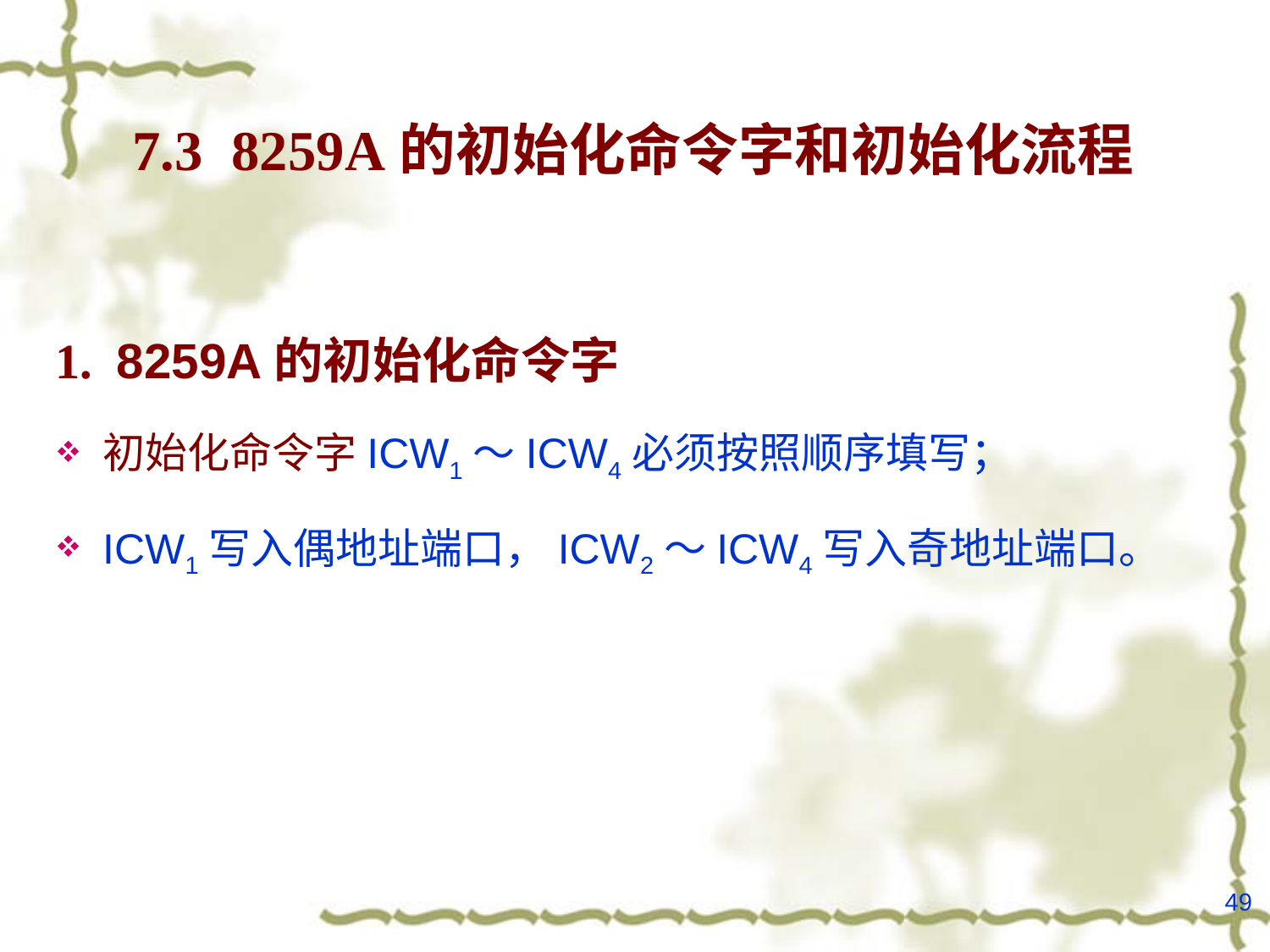

# 7.3  8259A的初始化命令字和初始化流程
1.  8259A的初始化命令字
初始化命令字ICW1～ICW4必须按照顺序填写；
ICW1写入偶地址端口，ICW2～ICW4写入奇地址端口。
49